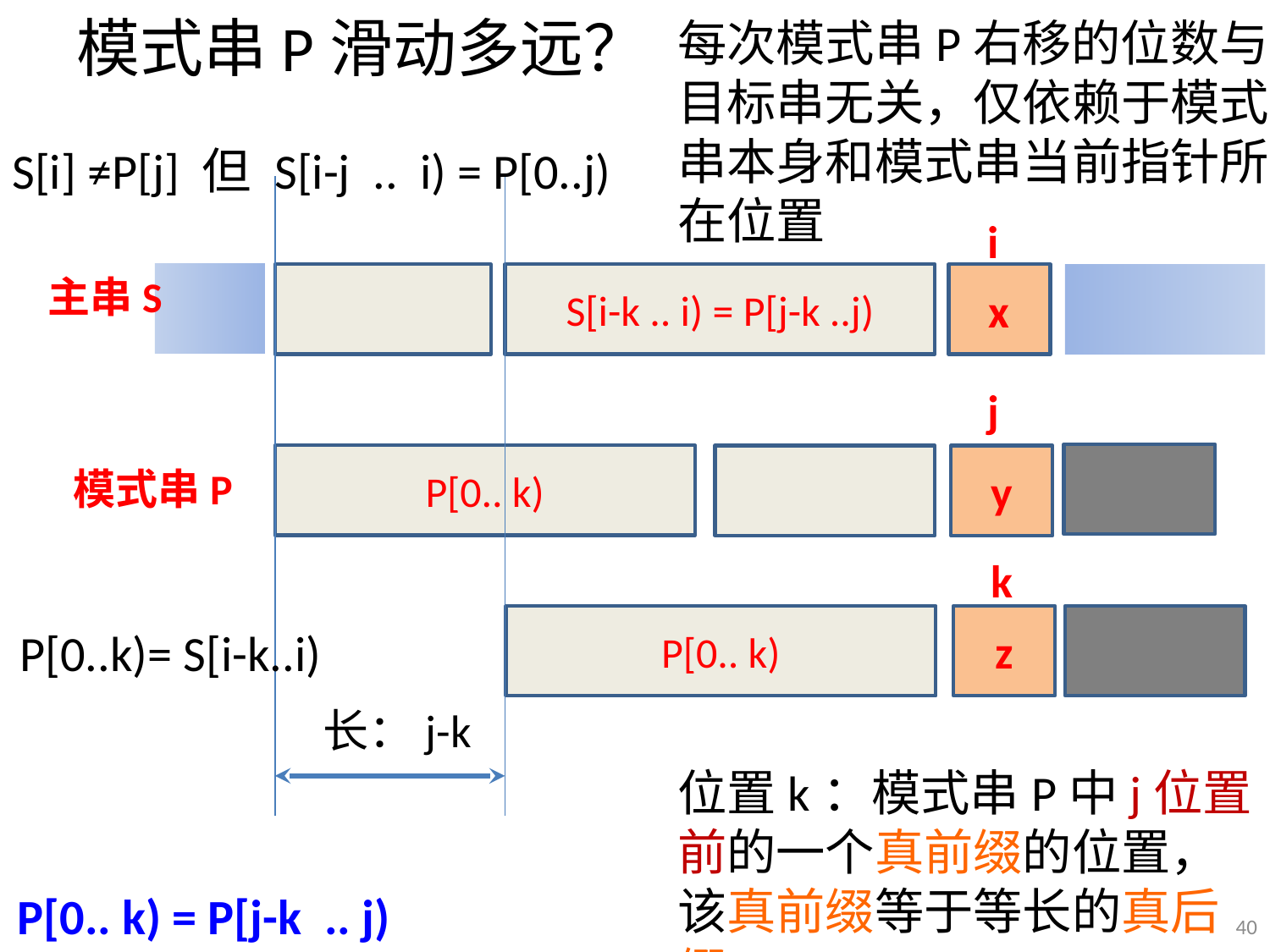

# 模式串P滑动多远？
每次模式串P右移的位数与目标串无关，仅依赖于模式串本身和模式串当前指针所在位置
S[i] ≠P[j] 但 S[i-j  ..  i) = P[0..j)
i

主串S

S[i-k .. i) = P[j-k ..j)
x

j

P[0.. k)

y
模式串P
k
P[0.. k)
z

P[0..k)= S[i-k..i)
长：j-k
位置k：模式串P中j位置前的一个真前缀的位置，该真前缀等于等长的真后缀
P[0.. k) = P[j-k  .. j)
40